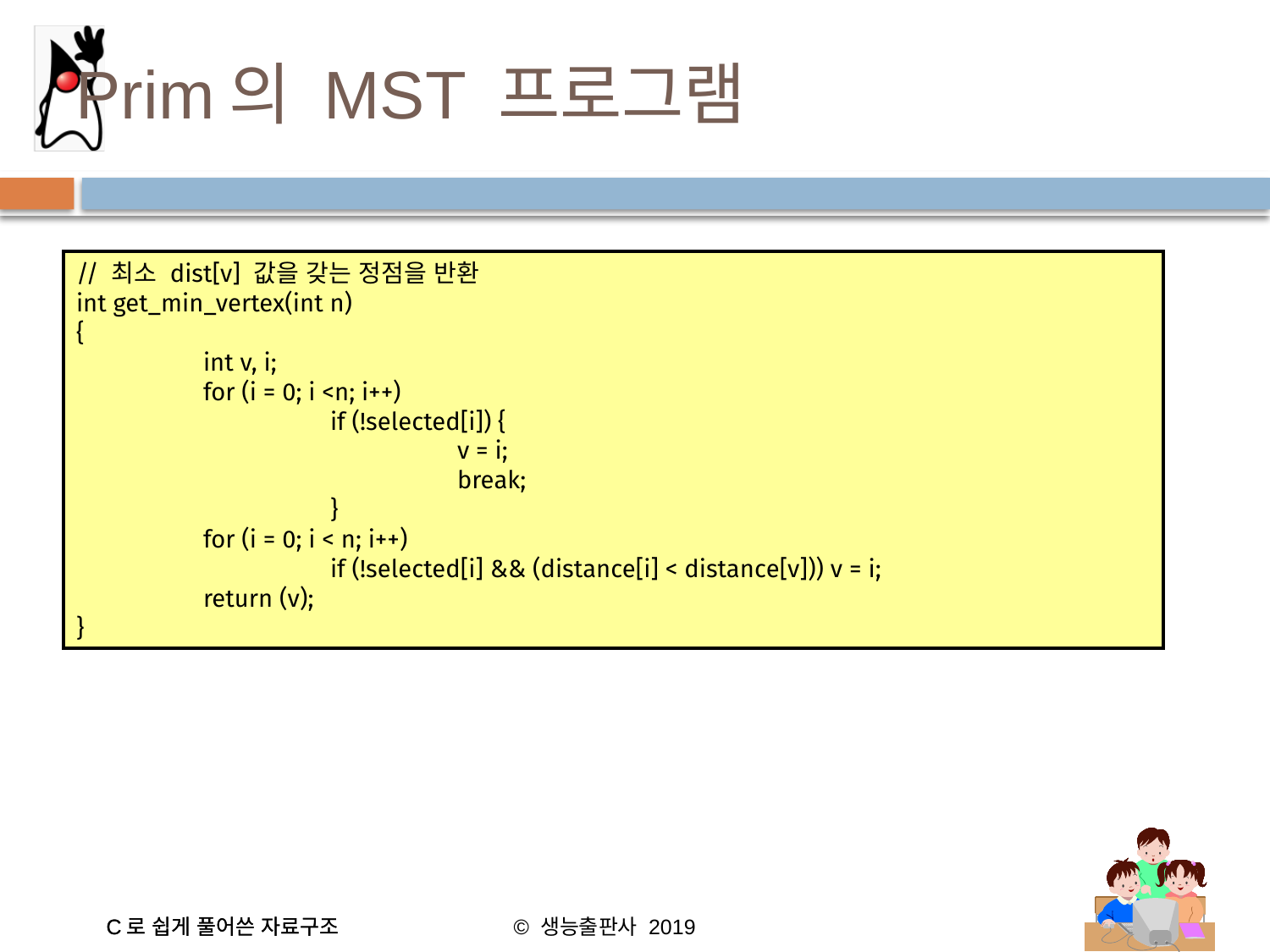

# Prim의 MST 프로그램
// 최소 dist[v] 값을 갖는 정점을 반환
int get_min_vertex(int n)
{
	int v, i;
	for (i = 0; i <n; i++)
		if (!selected[i]) {
			v = i;
			break;
		}
	for (i = 0; i < n; i++)
		if (!selected[i] && (distance[i] < distance[v])) v = i;
	return (v);
}